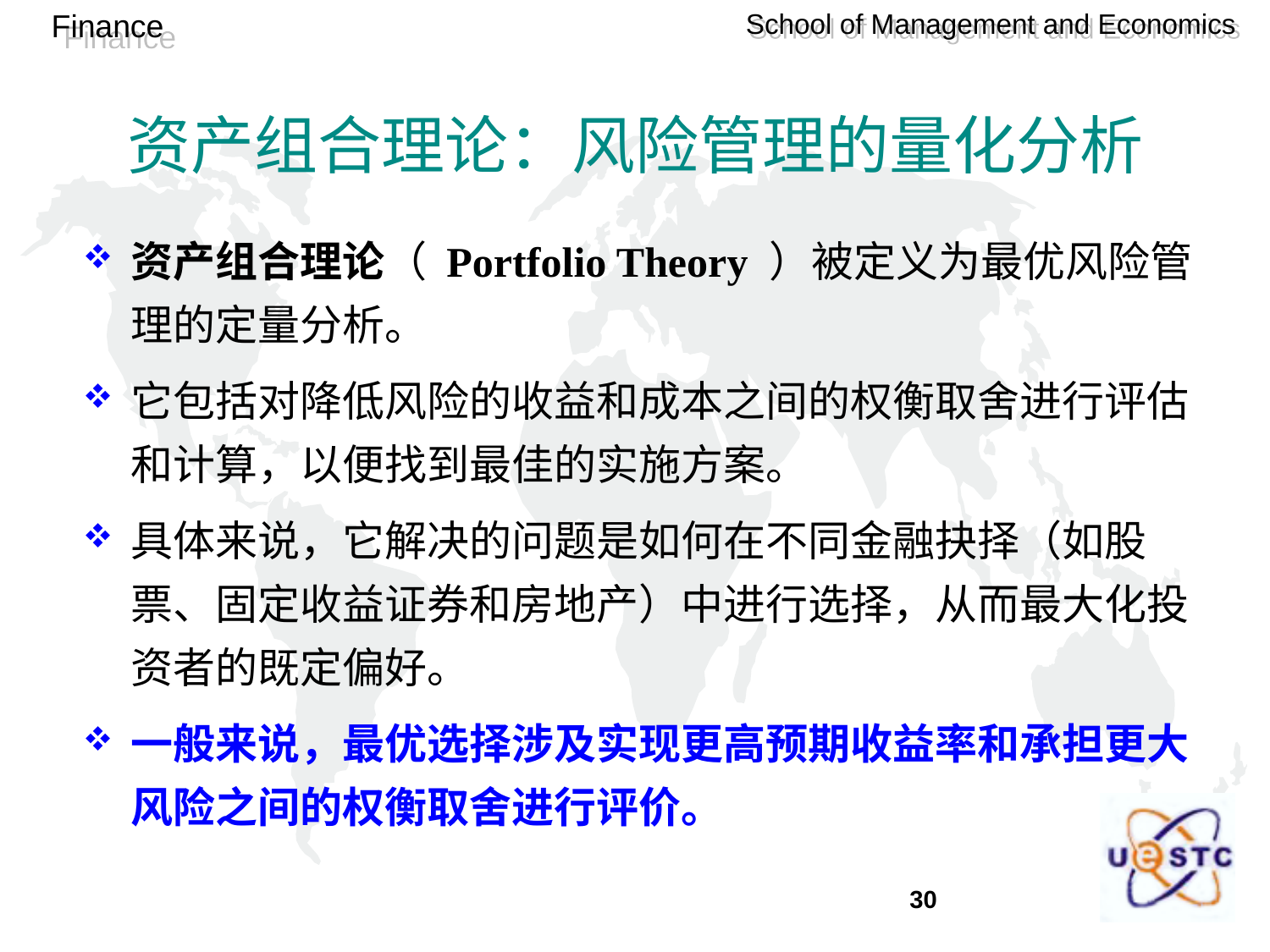

# 资产组合理论：风险管理的量化分析
资产组合理论（ Portfolio Theory ）被定义为最优风险管理的定量分析。
它包括对降低风险的收益和成本之间的权衡取舍进行评估和计算，以便找到最佳的实施方案。
具体来说，它解决的问题是如何在不同金融抉择（如股票、固定收益证券和房地产）中进行选择，从而最大化投资者的既定偏好。
一般来说，最优选择涉及实现更高预期收益率和承担更大风险之间的权衡取舍进行评价。